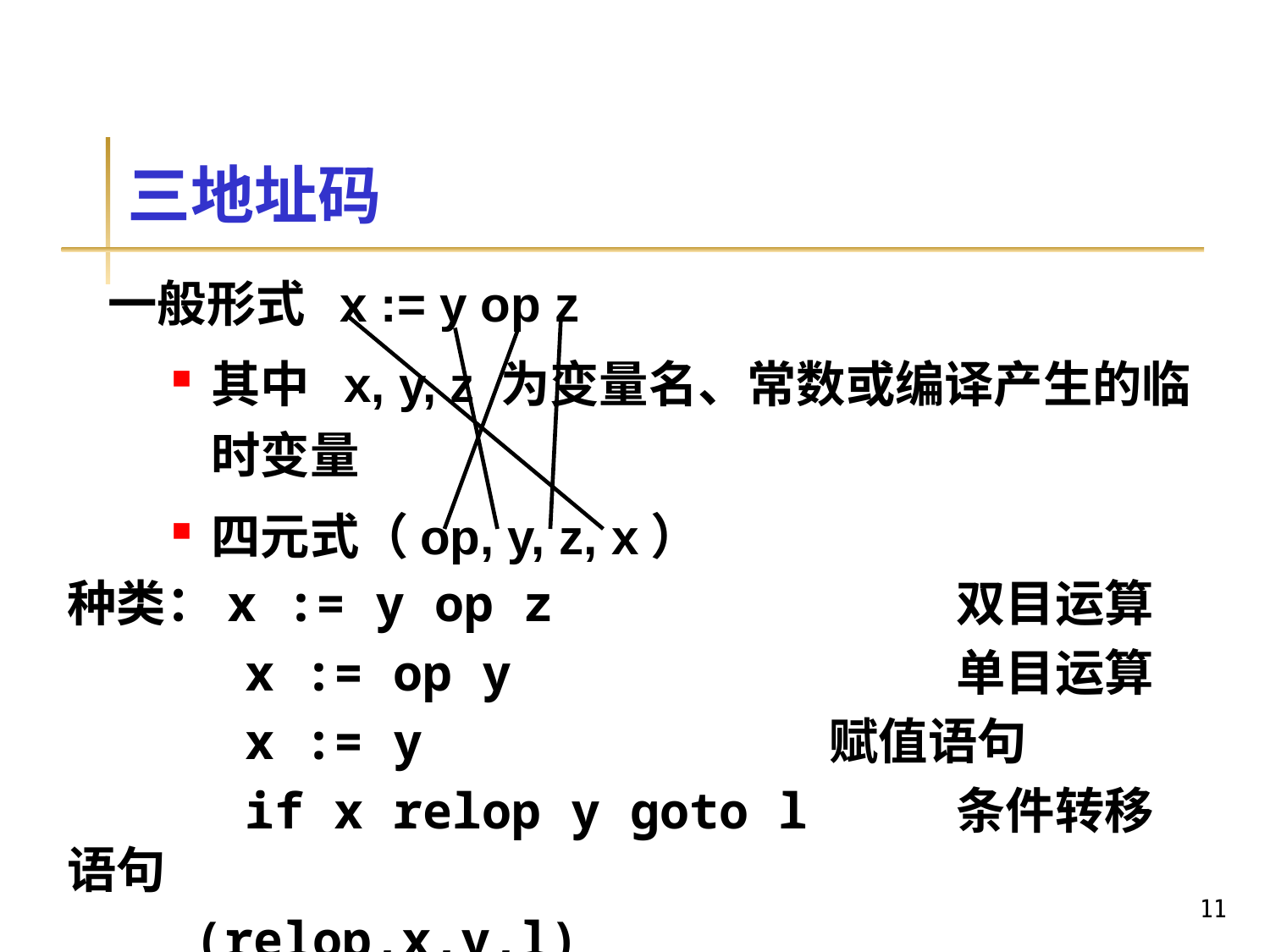

# 三地址码
一般形式  x := y op z
其中  x, y, z 为变量名、常数或编译产生的临时变量
四元式（op, y, z, x）

种类：x := y op z 			双目运算
      x := op y   			单目运算
      x := y	  			赋值语句
      if x relop y goto l  	条件转移语句
	(relop,x,y,l)		relop:>,<,=,=<等
11